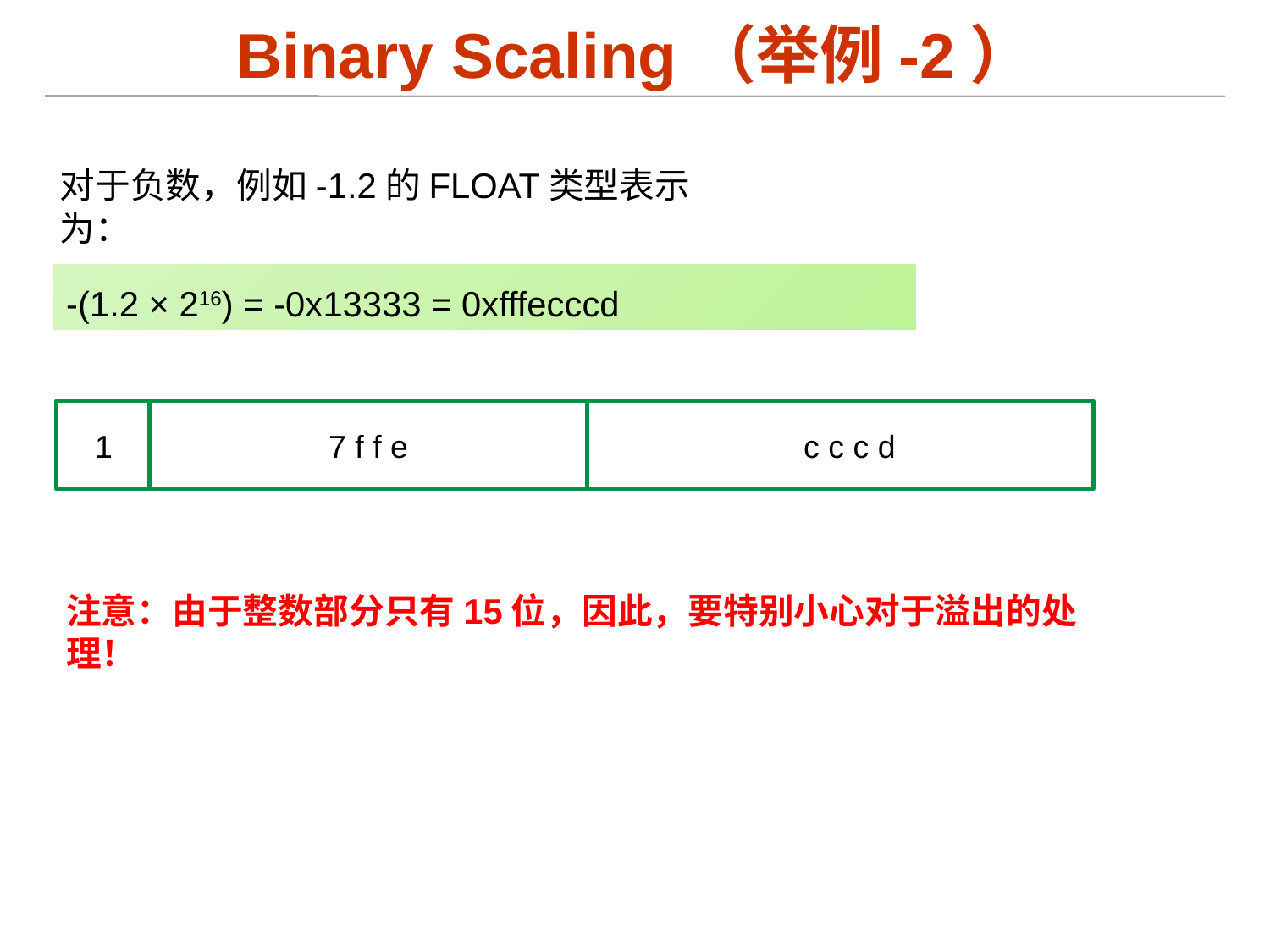

# Binary Scaling（举例-2）
对于负数，例如-1.2的FLOAT类型表示为：
-(1.2 × 216) = -0x13333 = 0xfffecccd

1
7 f f e
c c c d
注意：由于整数部分只有15位，因此，要特别小心对于溢出的处理！